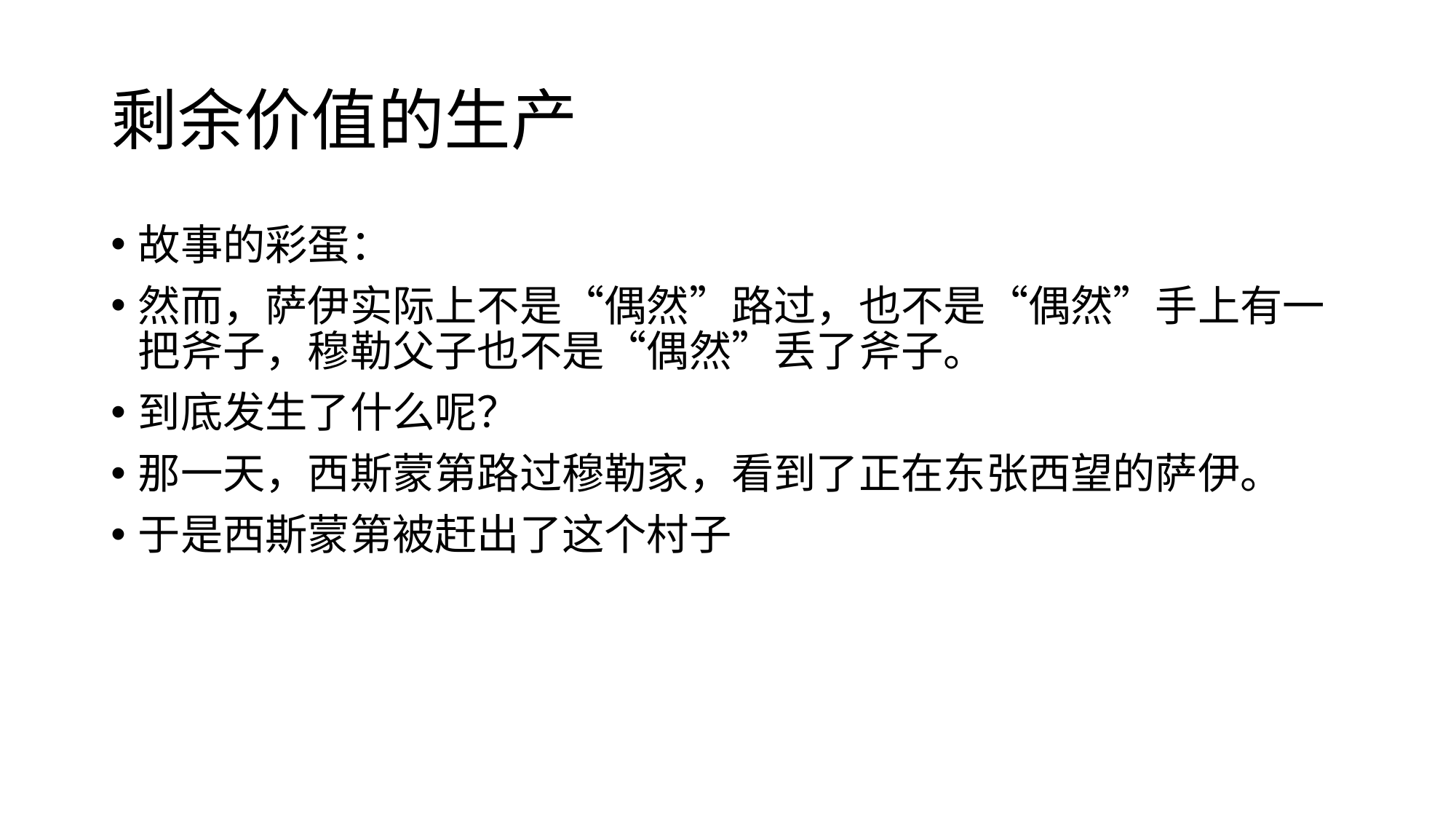

# 剩余价值的生产
故事的彩蛋：
然而，萨伊实际上不是“偶然”路过，也不是“偶然”手上有一把斧子，穆勒父子也不是“偶然”丢了斧子。
到底发生了什么呢？
那一天，西斯蒙第路过穆勒家，看到了正在东张西望的萨伊。
于是西斯蒙第被赶出了这个村子